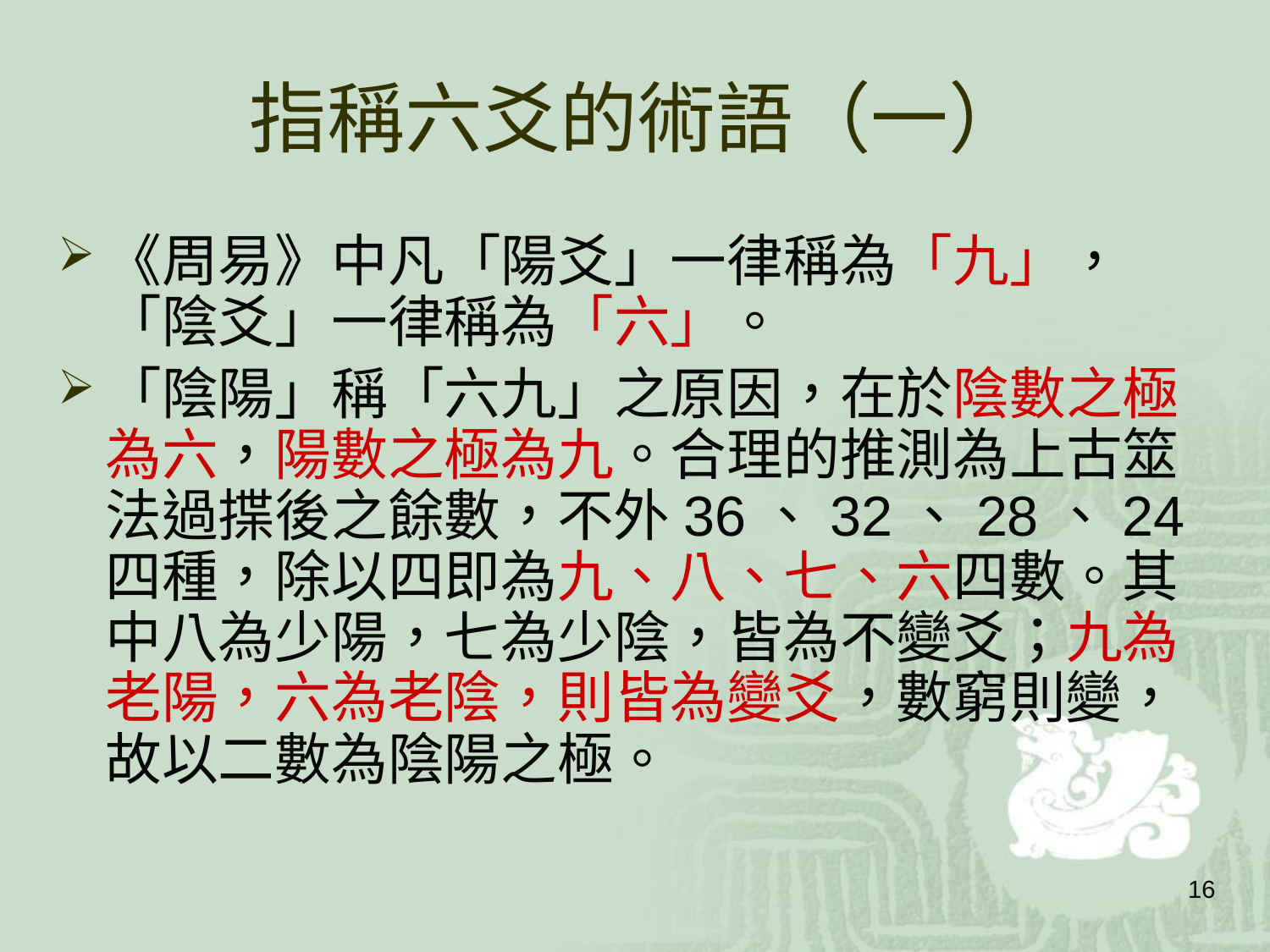

# 指稱六爻的術語（一）
《周易》中凡「陽爻」一律稱為「九」，「陰爻」一律稱為「六」。
「陰陽」稱「六九」之原因，在於陰數之極為六，陽數之極為九。合理的推測為上古筮法過揲後之餘數，不外36、32、28、24四種，除以四即為九、八、七、六四數。其中八為少陽，七為少陰，皆為不變爻；九為老陽，六為老陰，則皆為變爻，數窮則變，故以二數為陰陽之極。

16